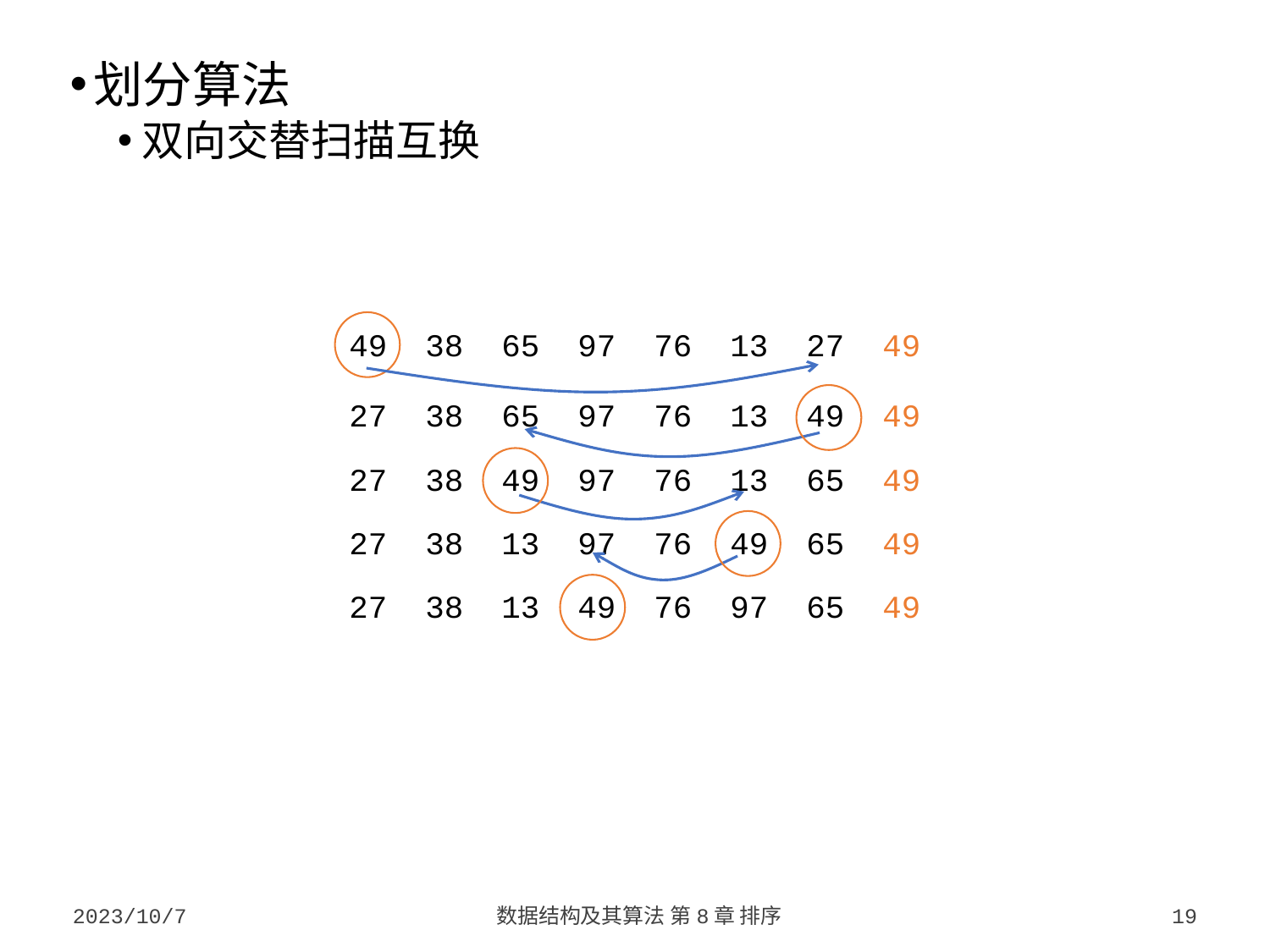

划分算法
双向交替扫描互换

49  38  65  97  76  13  27  49

27  38  65  97  76  13  49  49

27  38  49  97  76  13  65  49

27  38  13  97  76  49  65  49

27  38  13  49  76  97  65  49
2023/10/7
数据结构及其算法 第8章 排序
19